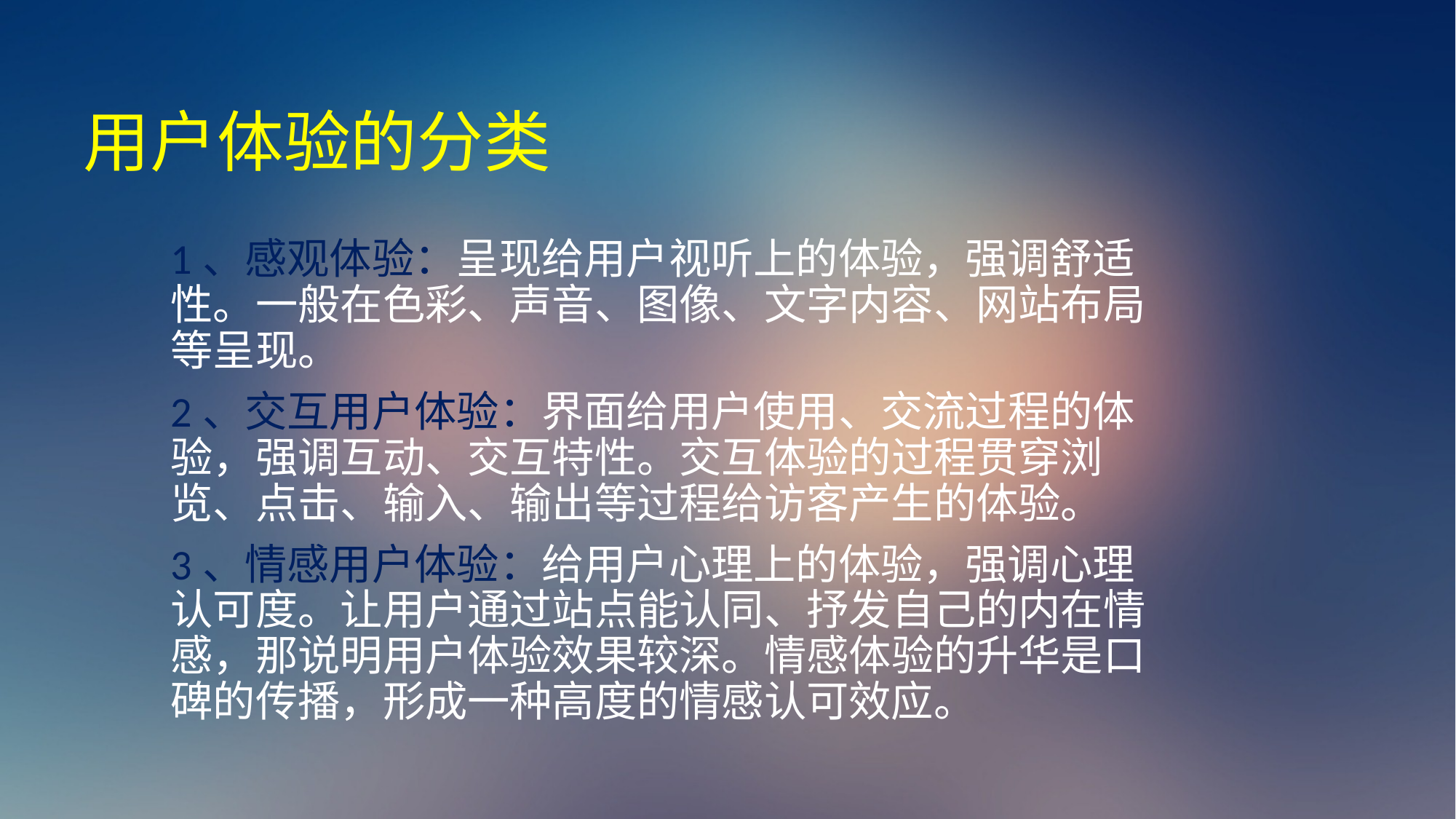

# 用户体验的分类
1、感观体验：呈现给用户视听上的体验，强调舒适性。一般在色彩、声音、图像、文字内容、网站布局等呈现。
2、交互用户体验：界面给用户使用、交流过程的体验，强调互动、交互特性。交互体验的过程贯穿浏览、点击、输入、输出等过程给访客产生的体验。
3、情感用户体验：给用户心理上的体验，强调心理认可度。让用户通过站点能认同、抒发自己的内在情感，那说明用户体验效果较深。情感体验的升华是口碑的传播，形成一种高度的情感认可效应。